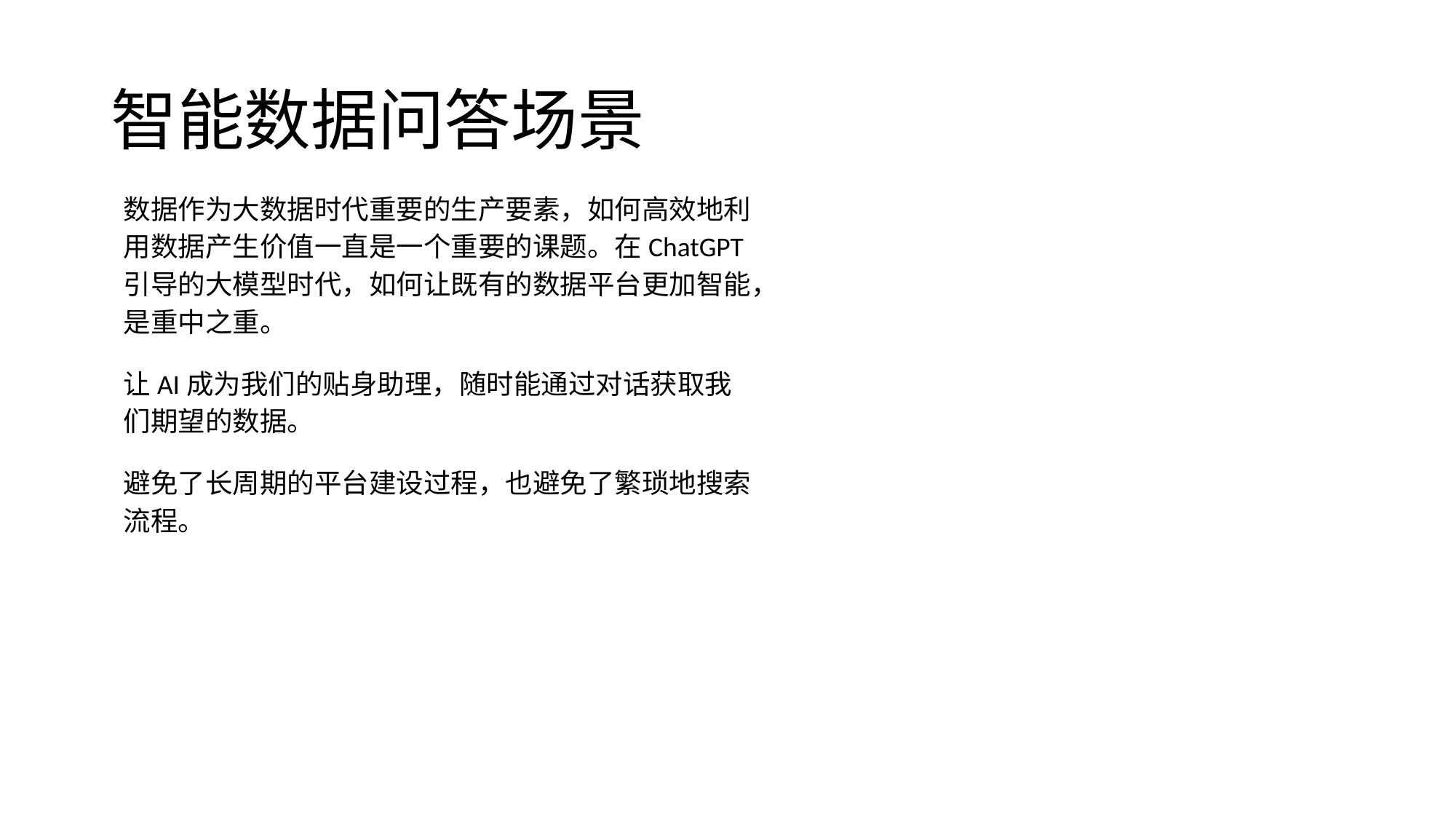

# 智能数据问答场景
数据作为大数据时代重要的生产要素，如何高效地利用数据产生价值一直是一个重要的课题。在ChatGPT引导的大模型时代，如何让既有的数据平台更加智能，是重中之重。
让AI成为我们的贴身助理，随时能通过对话获取我们期望的数据。
避免了长周期的平台建设过程，也避免了繁琐地搜索流程。